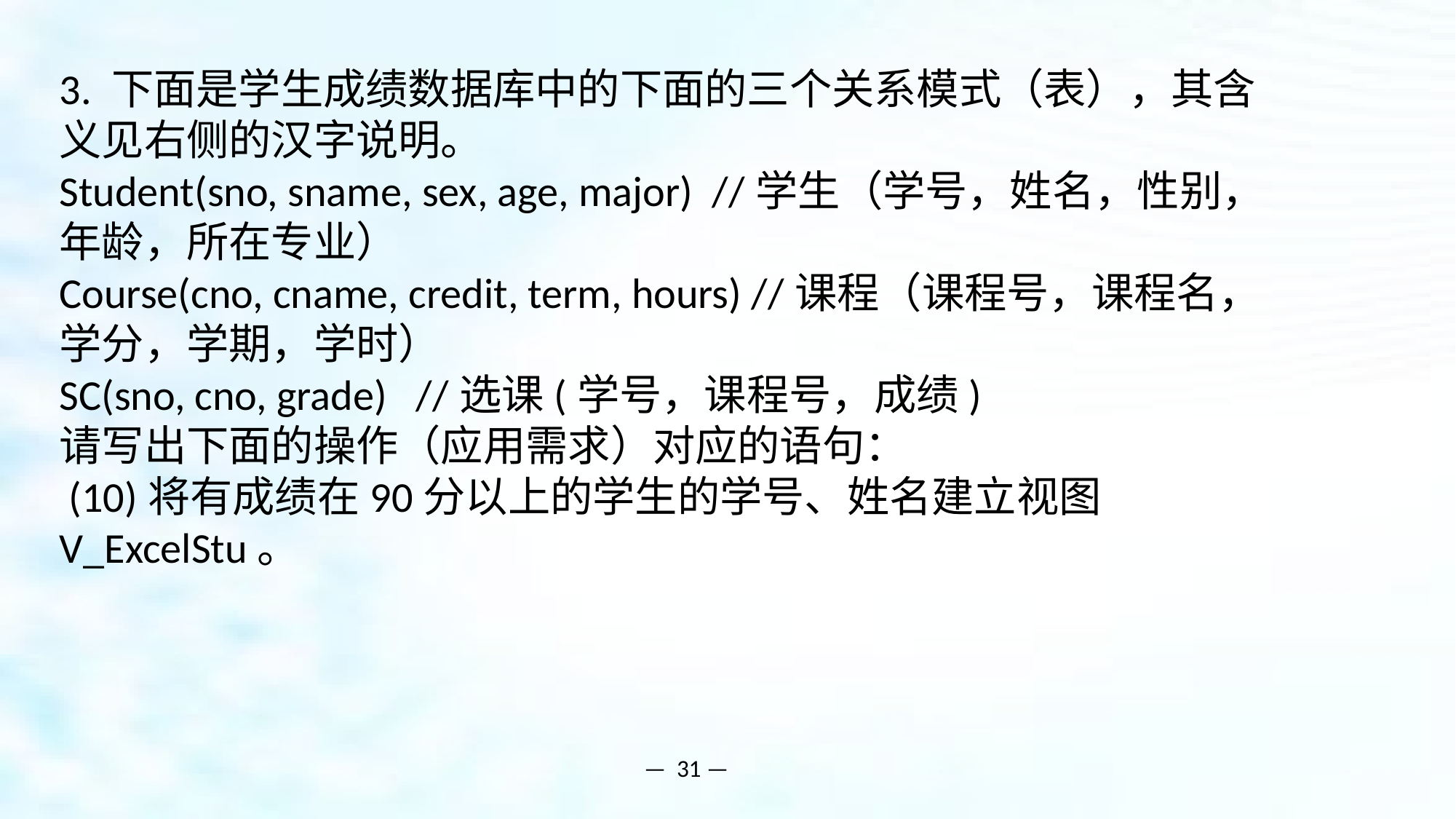

3. 下面是学生成绩数据库中的下面的三个关系模式（表），其含义见右侧的汉字说明。
Student(sno, sname, sex, age, major)  //学生（学号，姓名，性别，年龄，所在专业）
Course(cno, cname, credit, term, hours) //课程（课程号，课程名，学分，学期，学时）
SC(sno, cno, grade)   //选课(学号，课程号，成绩)
请写出下面的操作（应用需求）对应的语句：
 (10)将有成绩在90分以上的学生的学号、姓名建立视图V_ExcelStu。